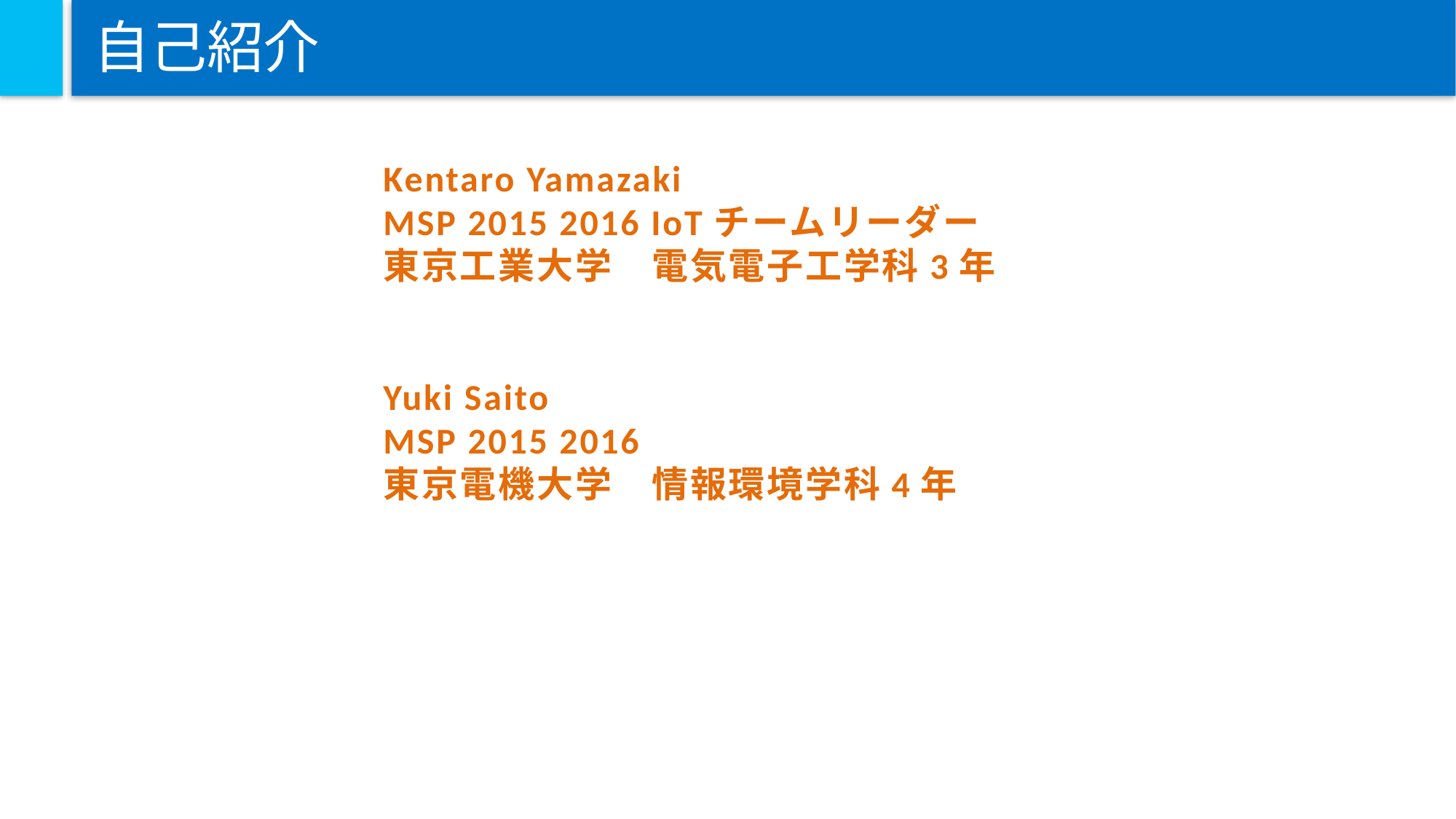

# 自己紹介
Kentaro Yamazaki
MSP 2015 2016 IoTチームリーダー
東京工業大学　電気電子工学科3年

Yuki Saito
MSP 2015 2016
東京電機大学　情報環境学科4年